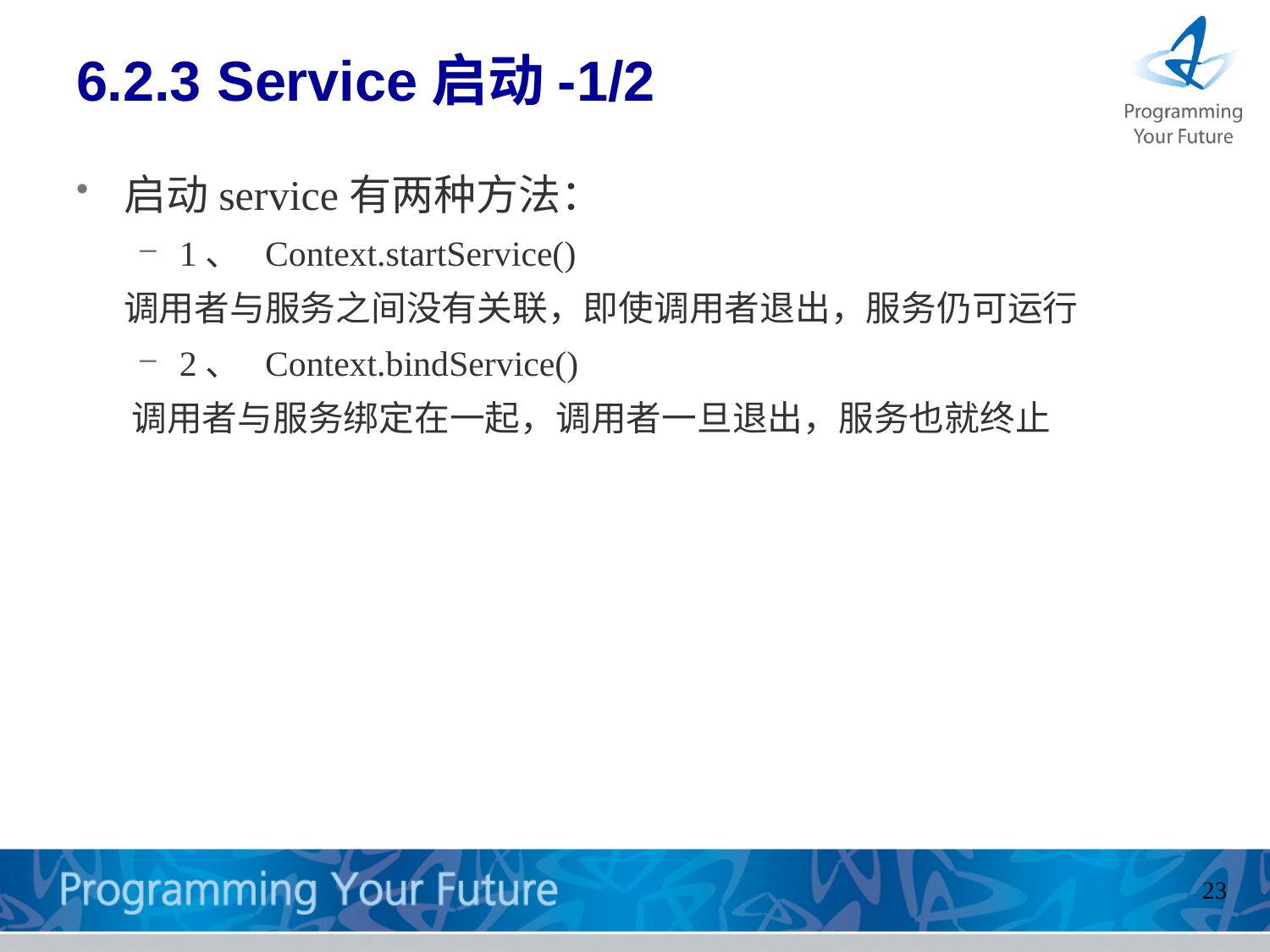

# 6.2.3 Service启动-1/2
启动service有两种方法：
1、  Context.startService()
     调用者与服务之间没有关联，即使调用者退出，服务仍可运行
2、  Context.bindService()
      调用者与服务绑定在一起，调用者一旦退出，服务也就终止